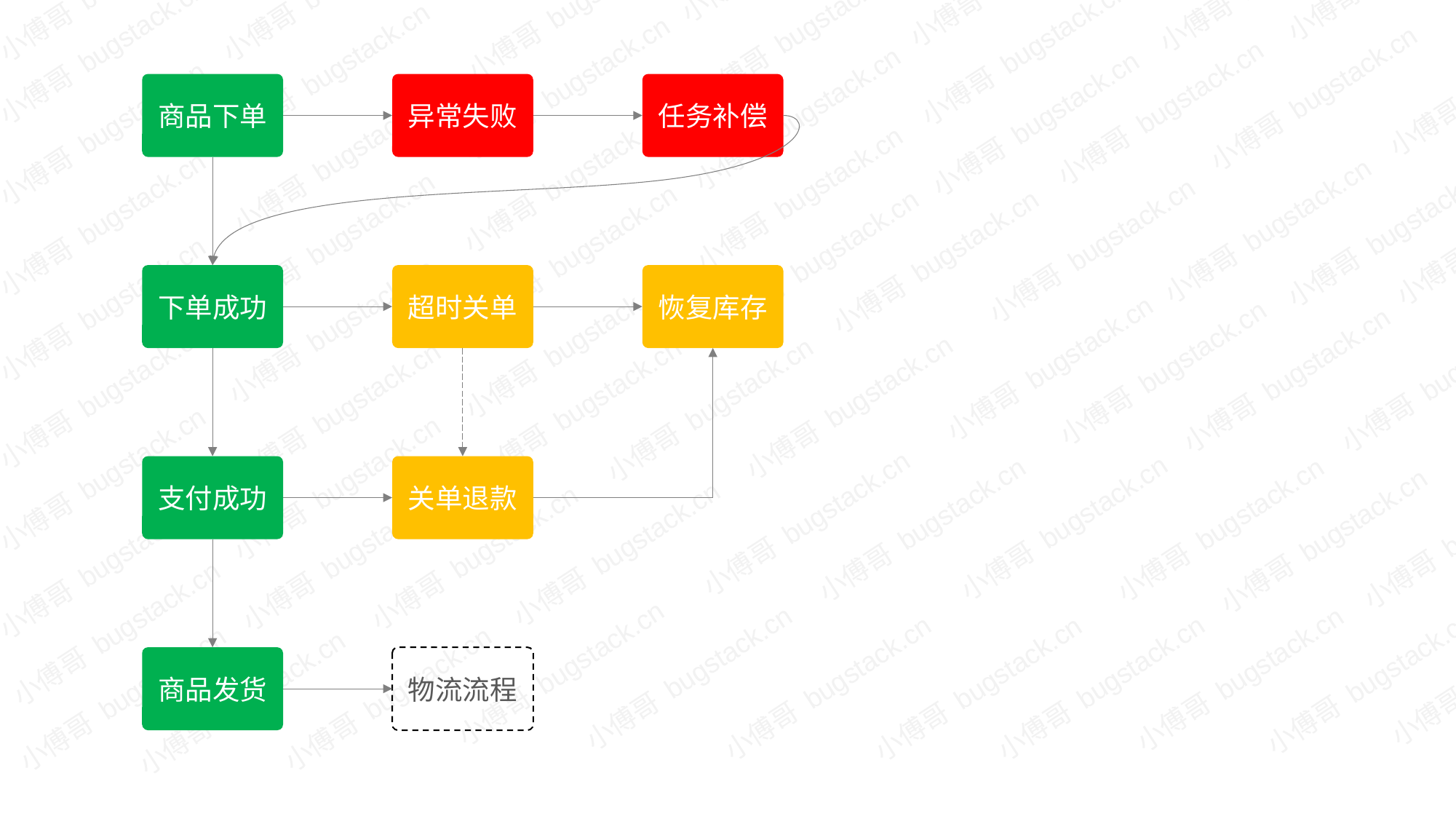

异常失败
任务补偿
商品下单
恢复库存
超时关单
下单成功
支付成功
关单退款
物流流程
商品发货